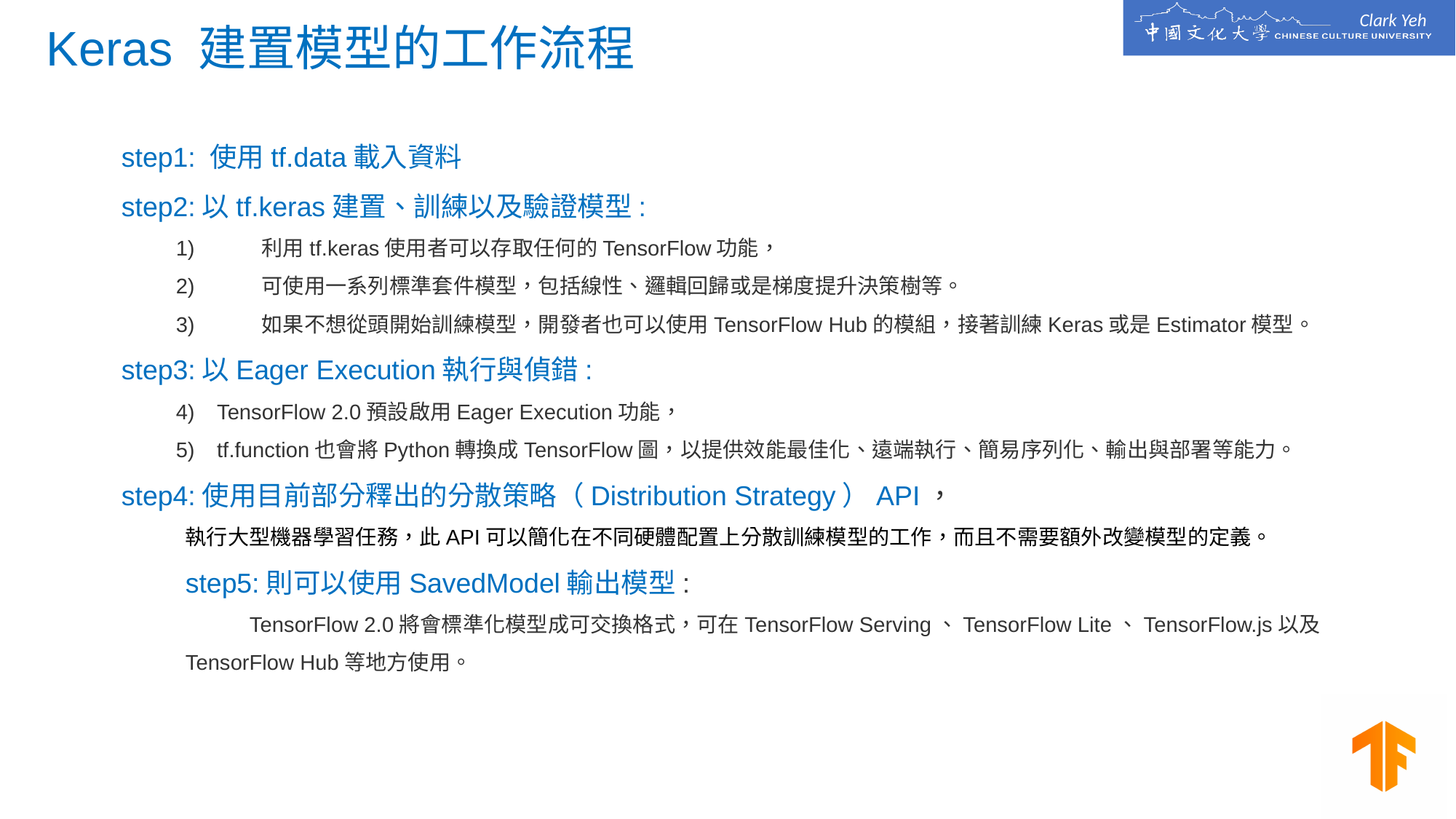

Keras 建置模型的工作流程
step1: 使用tf.data載入資料
step2:以tf.keras建置、訓練以及驗證模型:
利用tf.keras使用者可以存取任何的TensorFlow功能，
可使用一系列標準套件模型，包括線性、邏輯回歸或是梯度提升決策樹等。
如果不想從頭開始訓練模型，開發者也可以使用TensorFlow Hub的模組，接著訓練Keras或是Estimator模型。
step3:以Eager Execution執行與偵錯:
TensorFlow 2.0預設啟用Eager Execution功能，
tf.function也會將Python轉換成TensorFlow圖，以提供效能最佳化、遠端執行、簡易序列化、輸出與部署等能力。
step4:使用目前部分釋出的分散策略（Distribution Strategy）API，
執行大型機器學習任務，此API可以簡化在不同硬體配置上分散訓練模型的工作，而且不需要額外改變模型的定義。
step5:則可以使用SavedModel輸出模型:
TensorFlow 2.0將會標準化模型成可交換格式，可在TensorFlow Serving、TensorFlow Lite、TensorFlow.js以及TensorFlow Hub等地方使用。